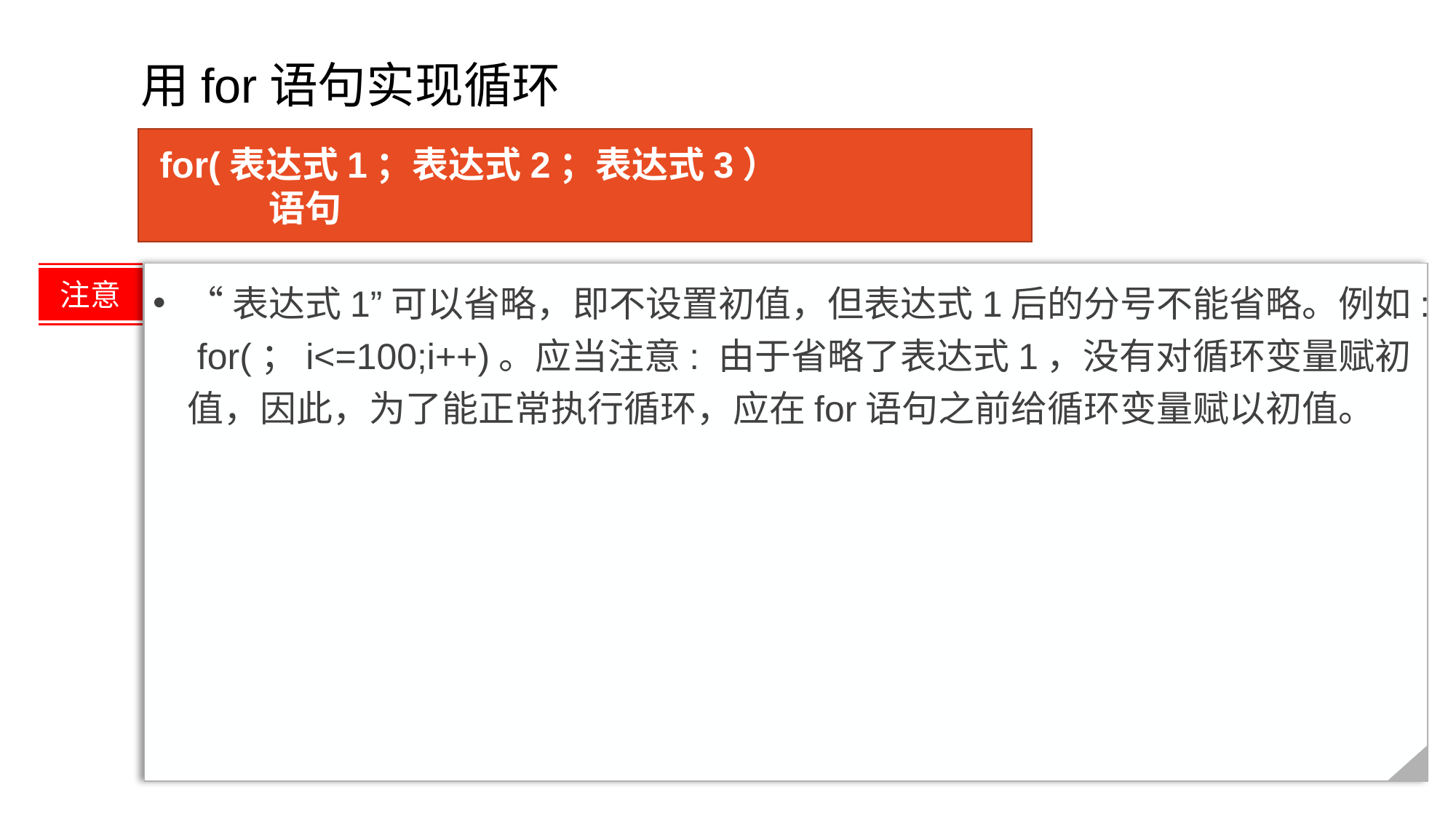

# 用for语句实现循环
for(表达式1；表达式2；表达式3）
	语句
“表达式1”可以省略，即不设置初值，但表达式1后的分号不能省略。例如: for(；i<=100;i++)。应当注意: 由于省略了表达式1，没有对循环变量赋初值，因此，为了能正常执行循环，应在for语句之前给循环变量赋以初值。
注意